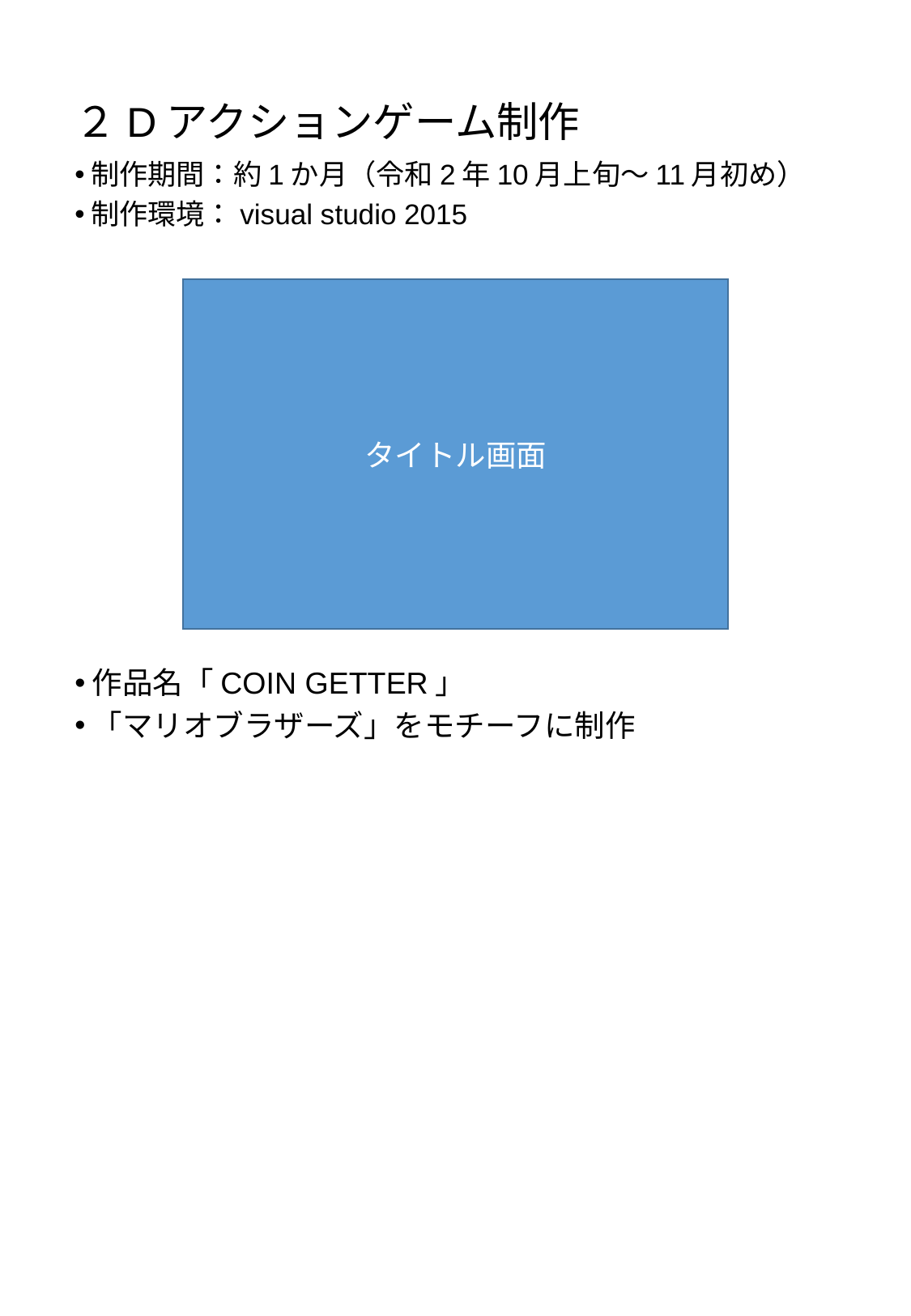

# ２Dアクションゲーム制作
制作期間：約1か月（令和2年10月上旬～11月初め）
制作環境：visual studio 2015
タイトル画面
作品名「COIN GETTER」
「マリオブラザーズ」をモチーフに制作